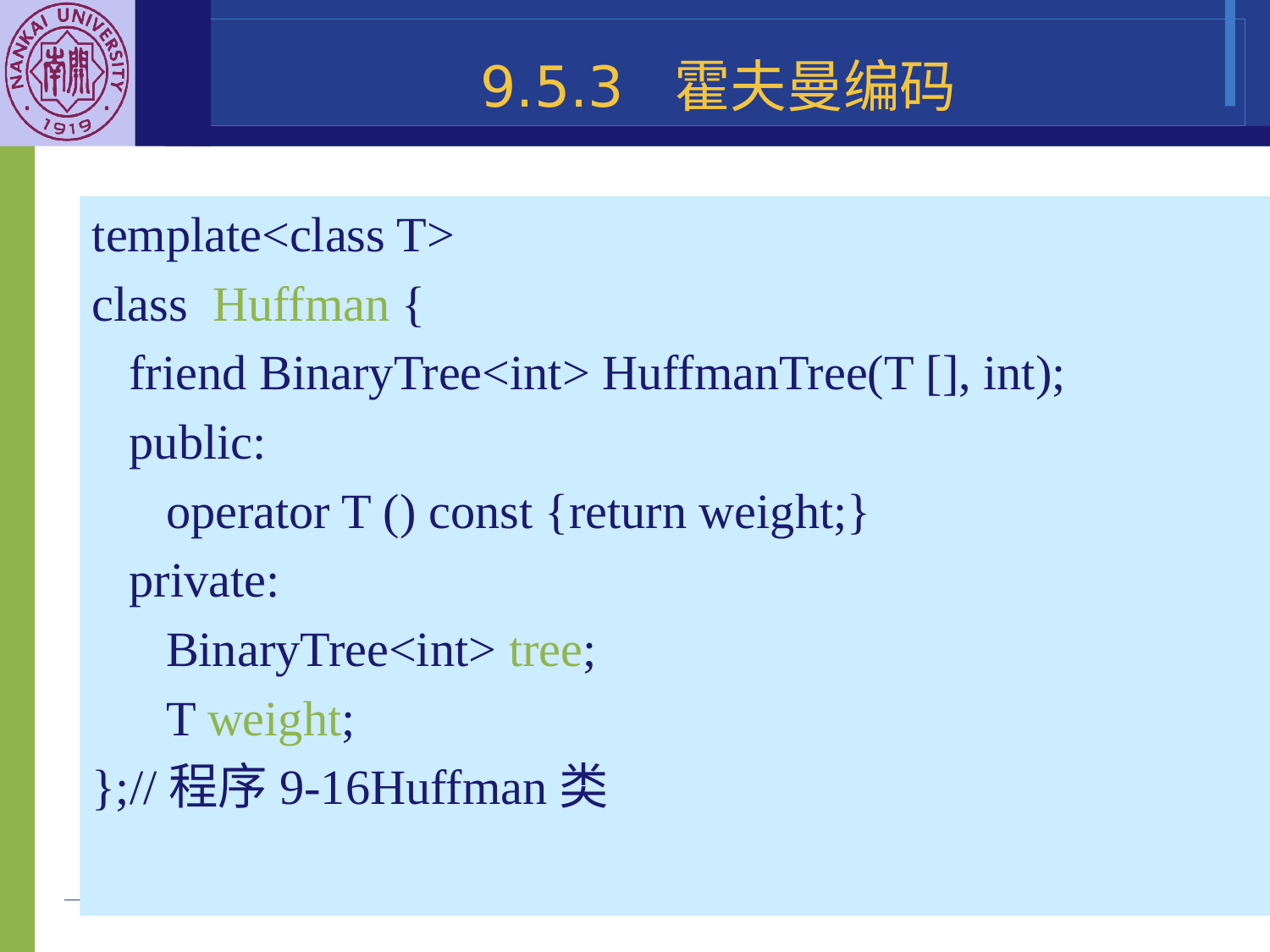

9.5.3  霍夫曼编码
template<class T>
class  Huffman {
   friend BinaryTree<int> HuffmanTree(T [], int);
   public:
      operator T () const {return weight;}
   private:
      BinaryTree<int> tree;
      T weight;
};//程序9-16Huffman类
52